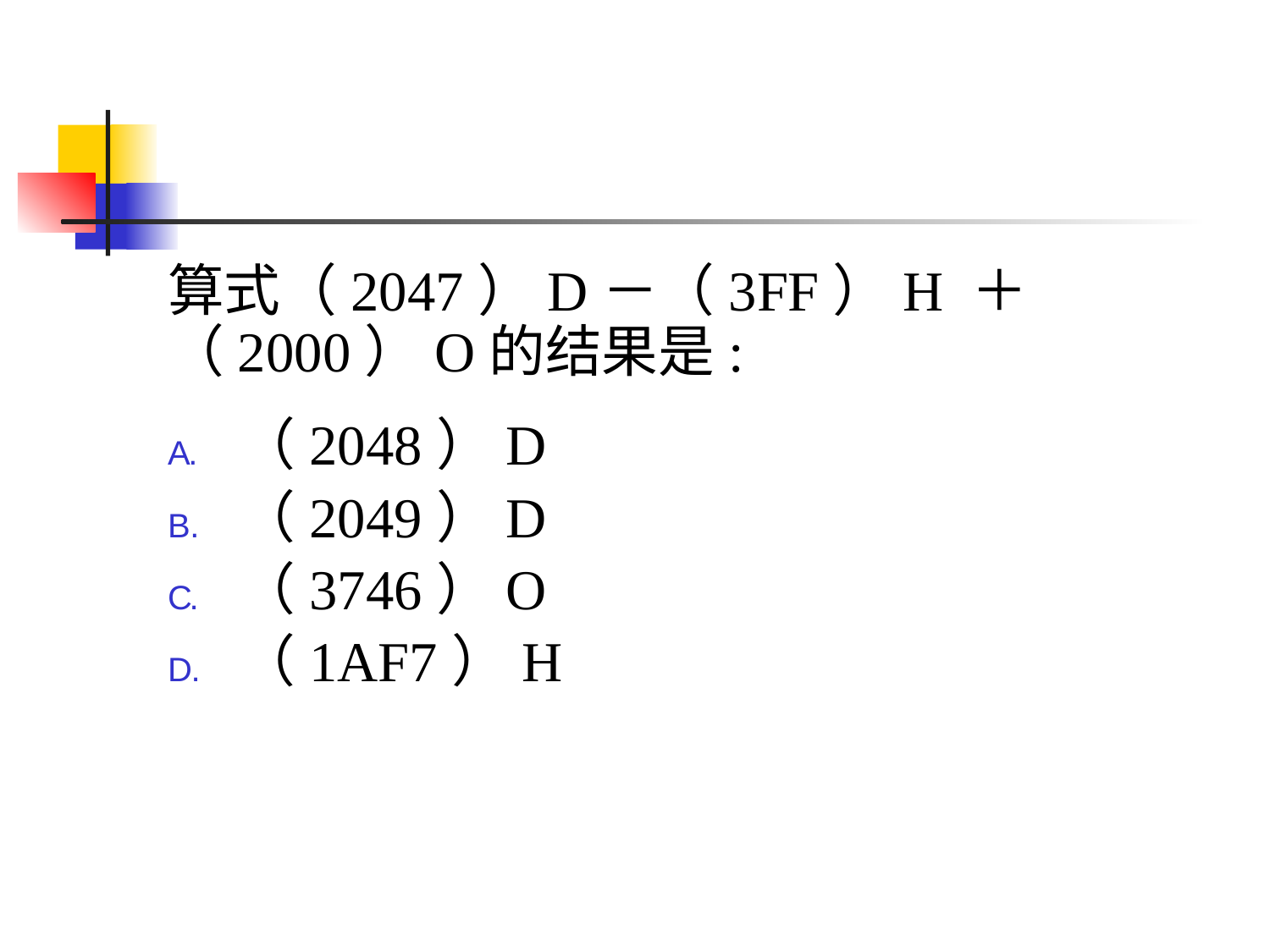

#
算式（2047）D－（3FF）H ＋（2000）O的结果是:
（2048）D
（2049）D
（3746）O
（1AF7）H